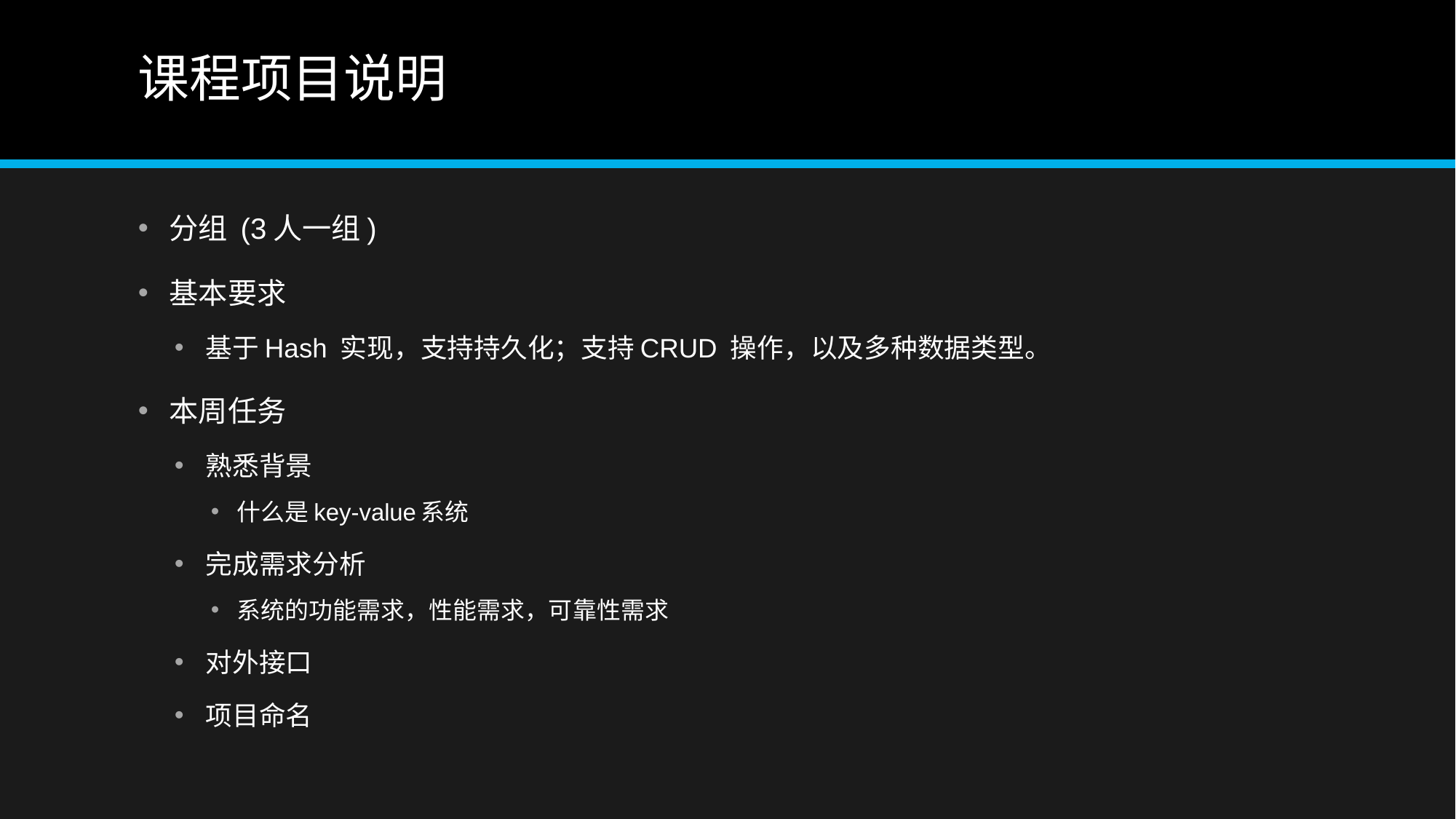

# 课程项目说明
分组 (3人一组)
基本要求
基于Hash 实现，支持持久化；支持CRUD 操作，以及多种数据类型。
本周任务
熟悉背景
什么是key-value系统
完成需求分析
系统的功能需求，性能需求，可靠性需求
对外接口
项目命名